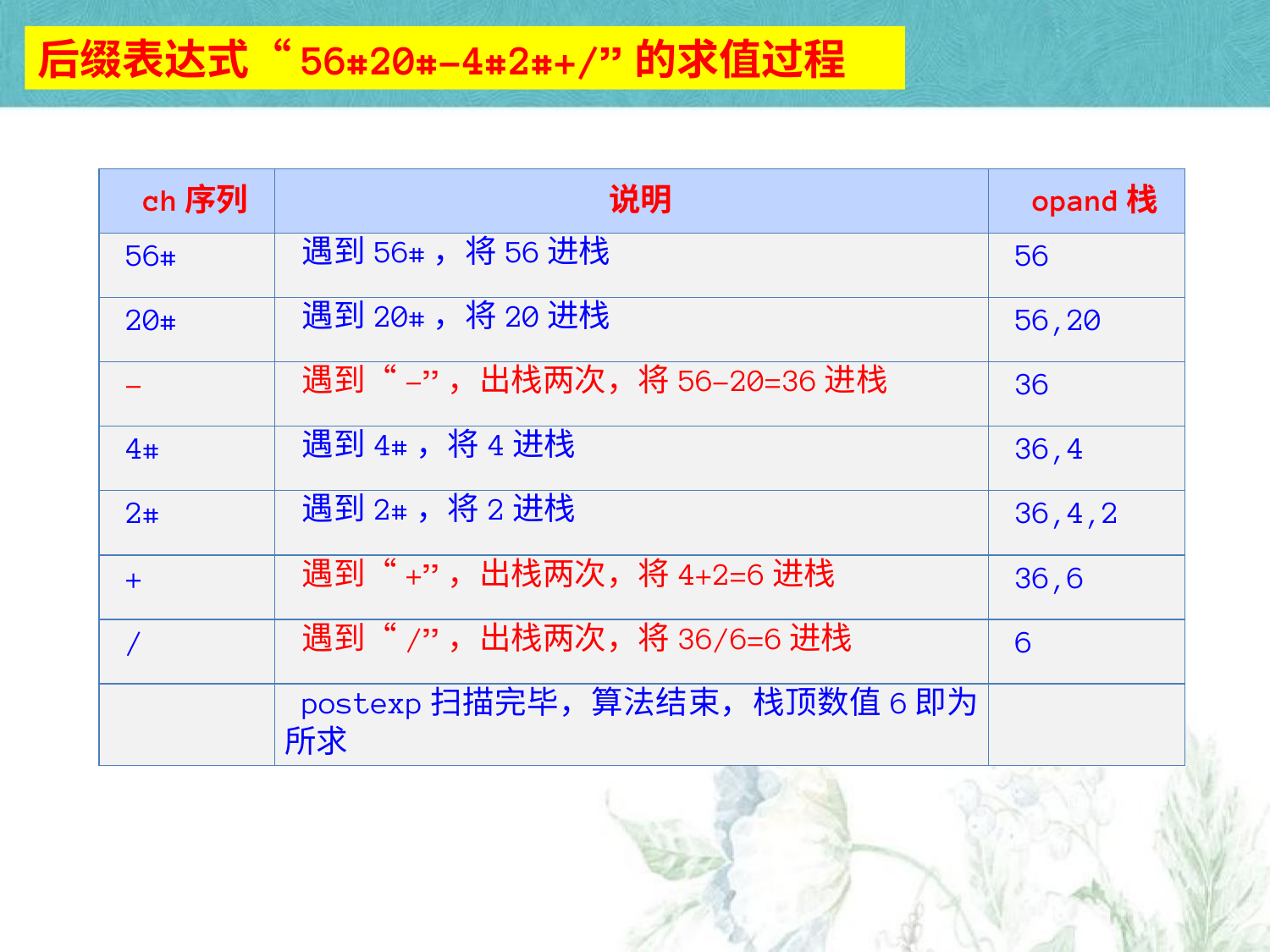

后缀表达式“56#20#-4#2#+/”的求值过程
| ch序列 | 说明 | opand栈 |
| --- | --- | --- |
| 56# | 遇到56#，将56进栈 | 56 |
| 20# | 遇到20#，将20进栈 | 56,20 |
| - | 遇到“-”，出栈两次，将56-20=36进栈 | 36 |
| 4# | 遇到4#，将4进栈 | 36,4 |
| 2# | 遇到2#，将2进栈 | 36,4,2 |
| + | 遇到“+”，出栈两次，将4+2=6进栈 | 36,6 |
| / | 遇到“/”，出栈两次，将36/6=6进栈 | 6 |
|  | postexp扫描完毕，算法结束，栈顶数值6即为所求 |  |